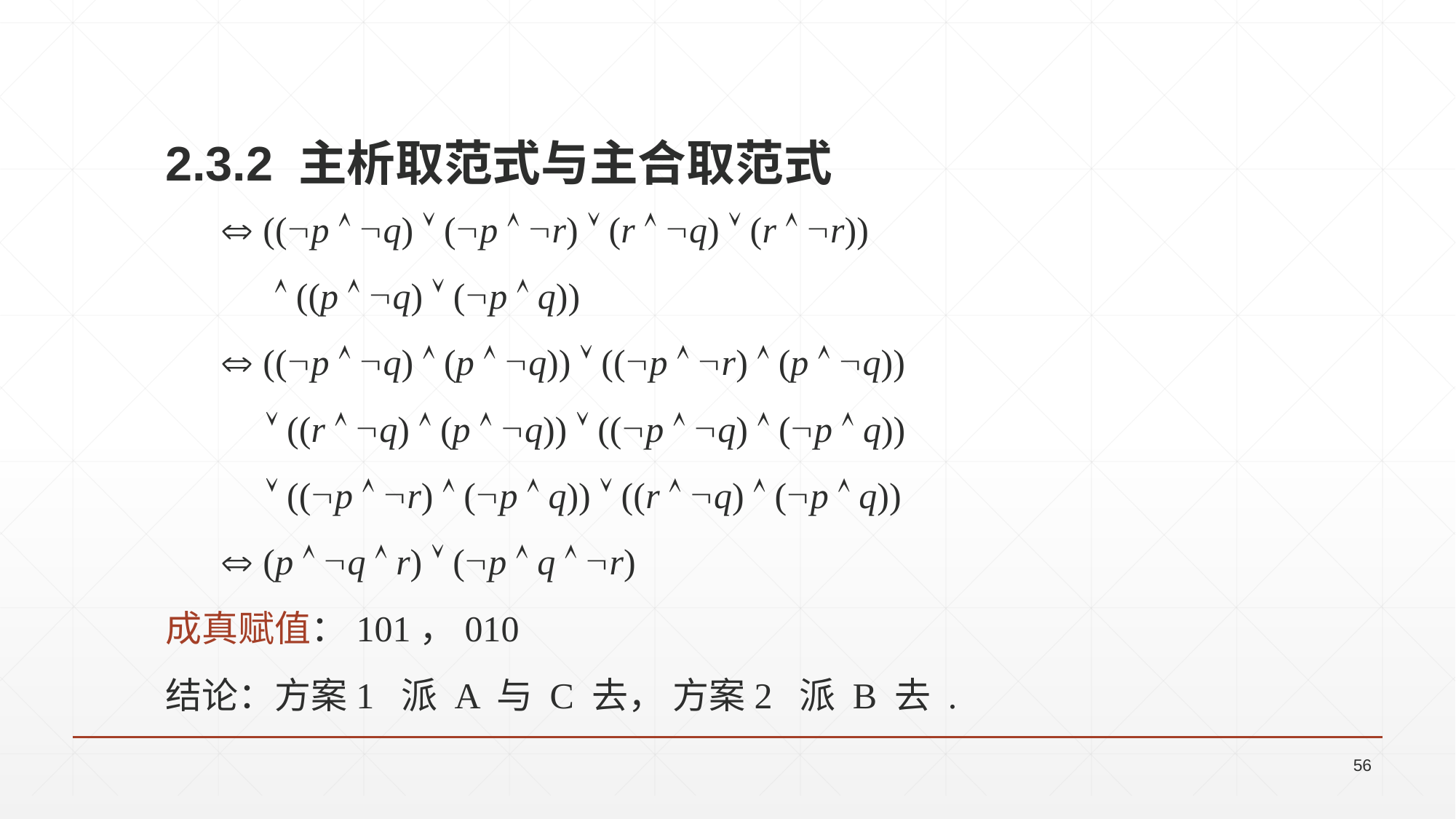

2.3.2 主析取范式与主合取范式
      ⇔ ((¬p ∧ ¬q) ∨ (¬p ∧ ¬r) ∨ (r ∧ ¬q) ∨ (r ∧ ¬r))
            ∧ ((p ∧ ¬q) ∨ (¬p ∧ q))
      ⇔ ((¬p ∧ ¬q) ∧ (p ∧ ¬q)) ∨ ((¬p ∧ ¬r) ∧ (p ∧ ¬q))
           ∨ ((r ∧ ¬q) ∧ (p ∧ ¬q)) ∨ ((¬p ∧ ¬q) ∧ (¬p ∧ q))
           ∨ ((¬p ∧ ¬r) ∧ (¬p ∧ q)) ∨ ((r ∧ ¬q) ∧ (¬p ∧ q))
      ⇔ (p ∧ ¬q ∧ r) ∨ (¬p ∧ q ∧ ¬r)
成真赋值：101，010
结论：方案1  派 A 与 C 去， 方案2  派 B 去 .
56